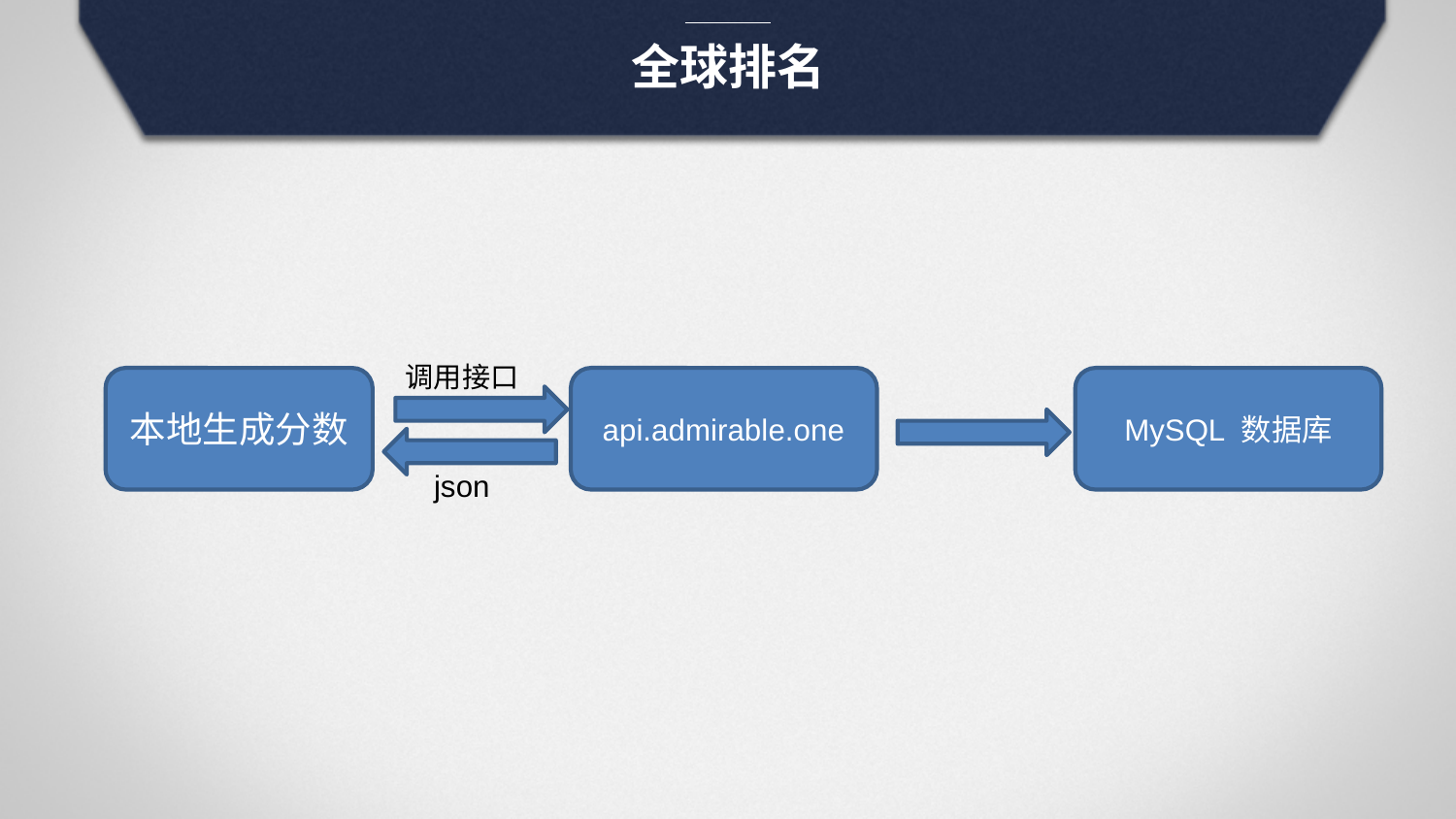

全球排名
调用接口
api.admirable.one
MySQL 数据库
本地生成分数

json